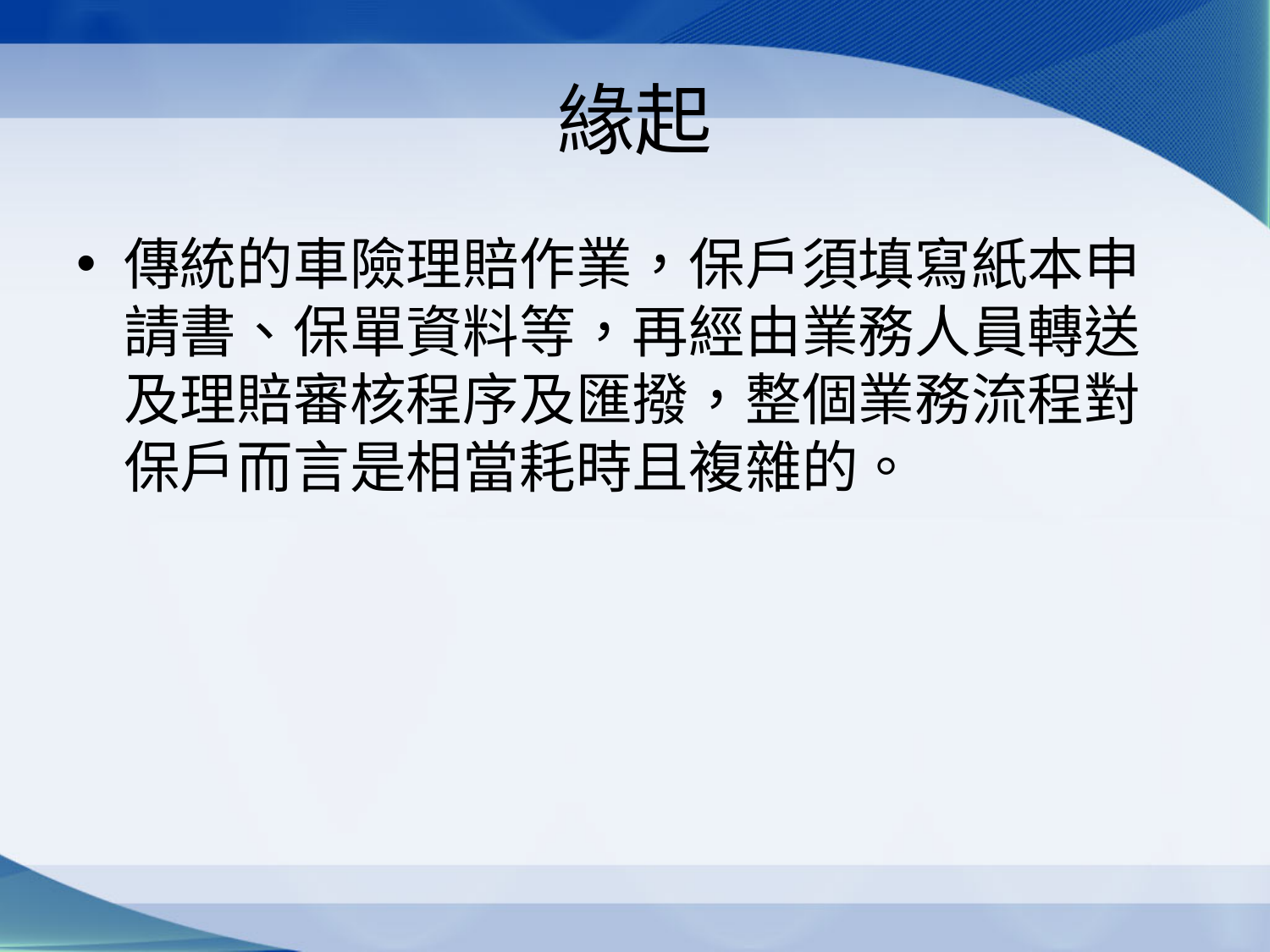

# 緣起
傳統的車險理賠作業，保戶須填寫紙本申請書、保單資料等，再經由業務人員轉送及理賠審核程序及匯撥，整個業務流程對保戶而言是相當耗時且複雜的。